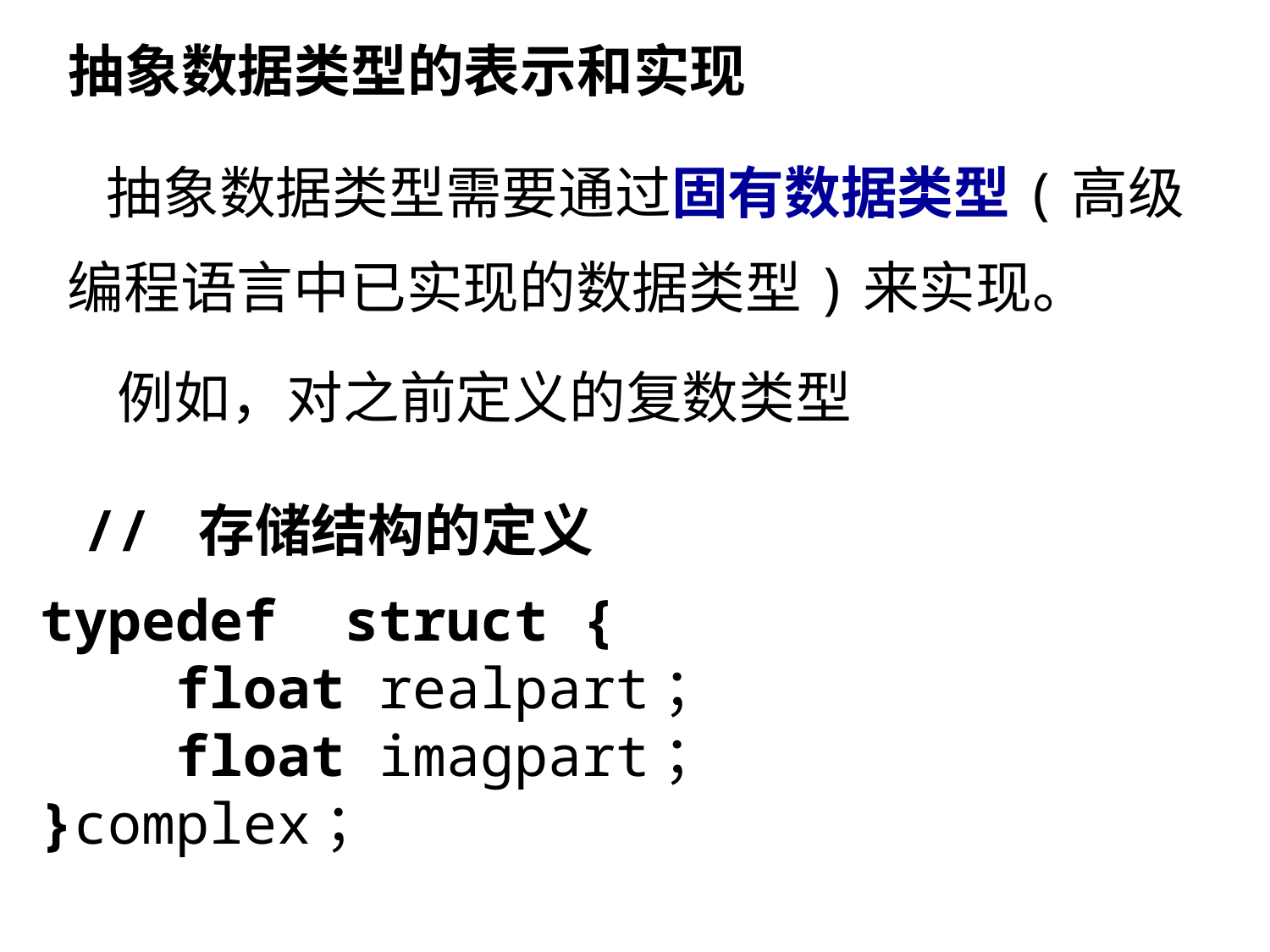

抽象数据类型的表示和实现
  抽象数据类型需要通过固有数据类型(高级编程语言中已实现的数据类型)来实现。
例如，对之前定义的复数类型
// 存储结构的定义
typedef  struct {
    float realpart；
    float imagpart；
}complex；